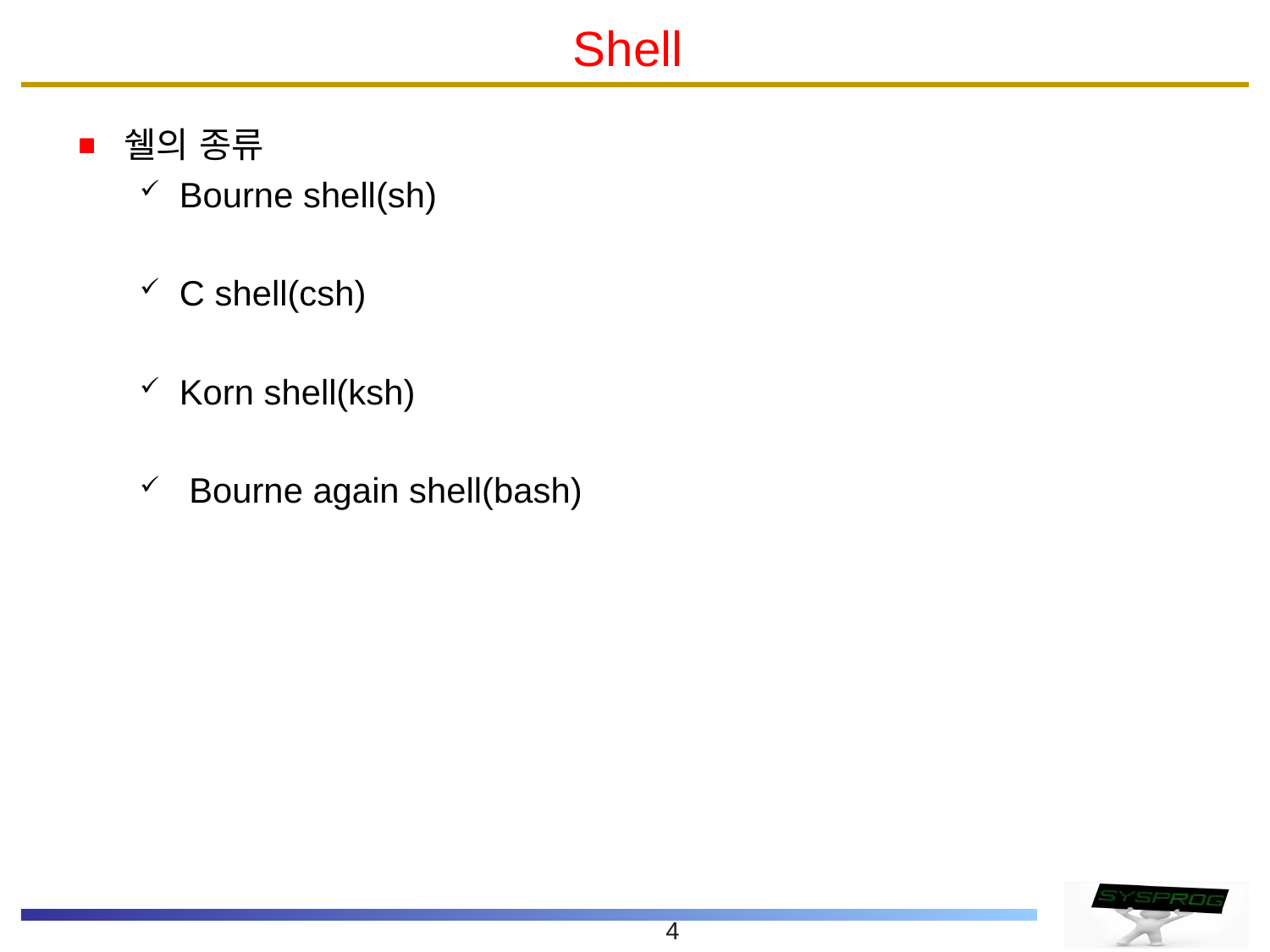

# Shell
쉘의 종류
Bourne shell(sh)

C shell(csh)

Korn shell(ksh)

 Bourne again shell(bash)

4